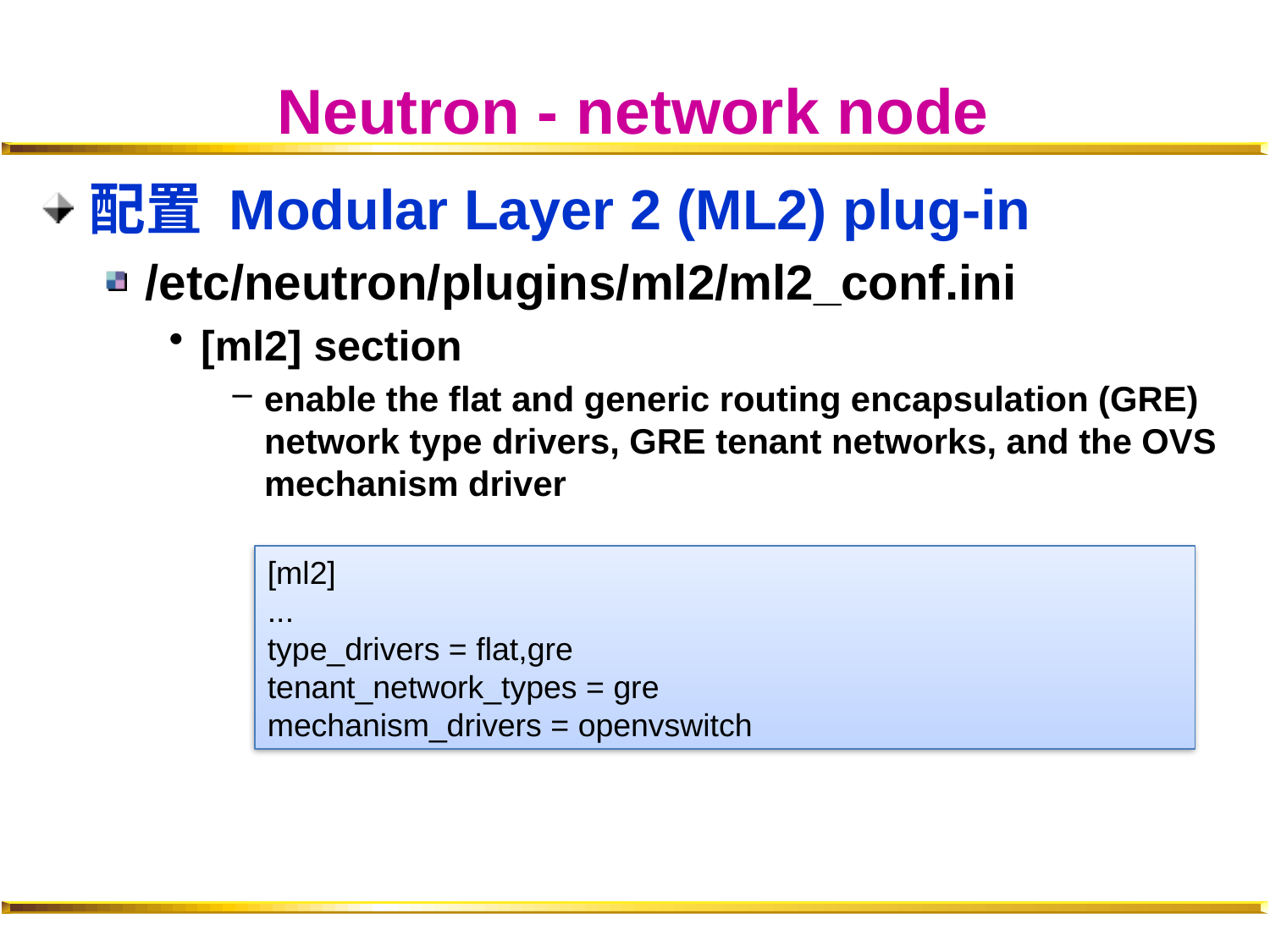

# Neutron - network node
配置 Modular Layer 2 (ML2) plug-in
/etc/neutron/plugins/ml2/ml2_conf.ini
[ml2] section
enable the flat and generic routing encapsulation (GRE) network type drivers, GRE tenant networks, and the OVS mechanism driver
[ml2]
...
type_drivers = flat,gre
tenant_network_types = gre
mechanism_drivers = openvswitch